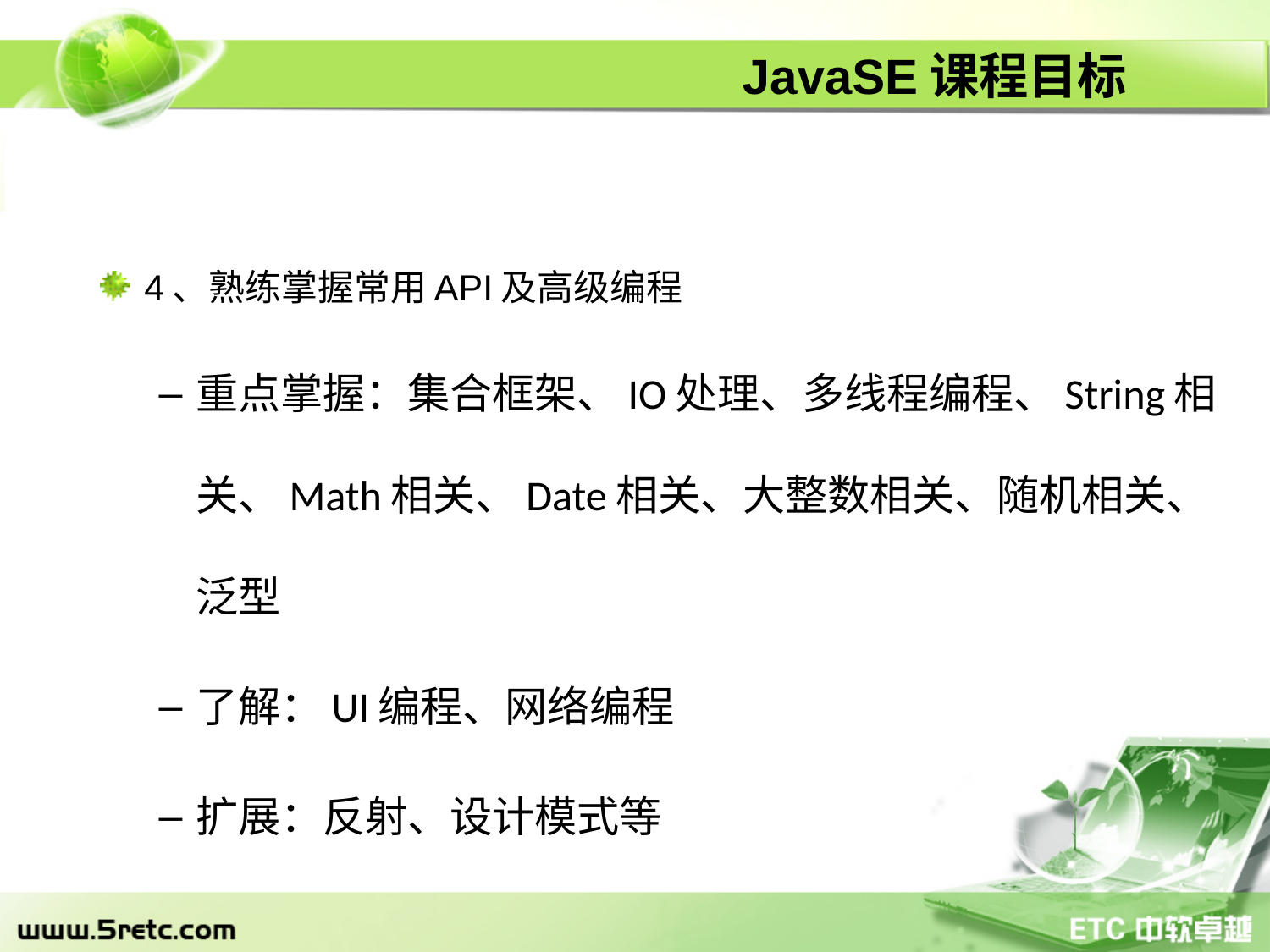

# JavaSE课程目标
4、熟练掌握常用API及高级编程
重点掌握：集合框架、IO处理、多线程编程、String相关、Math相关、Date相关、大整数相关、随机相关、泛型
了解：UI编程、网络编程
扩展：反射、设计模式等